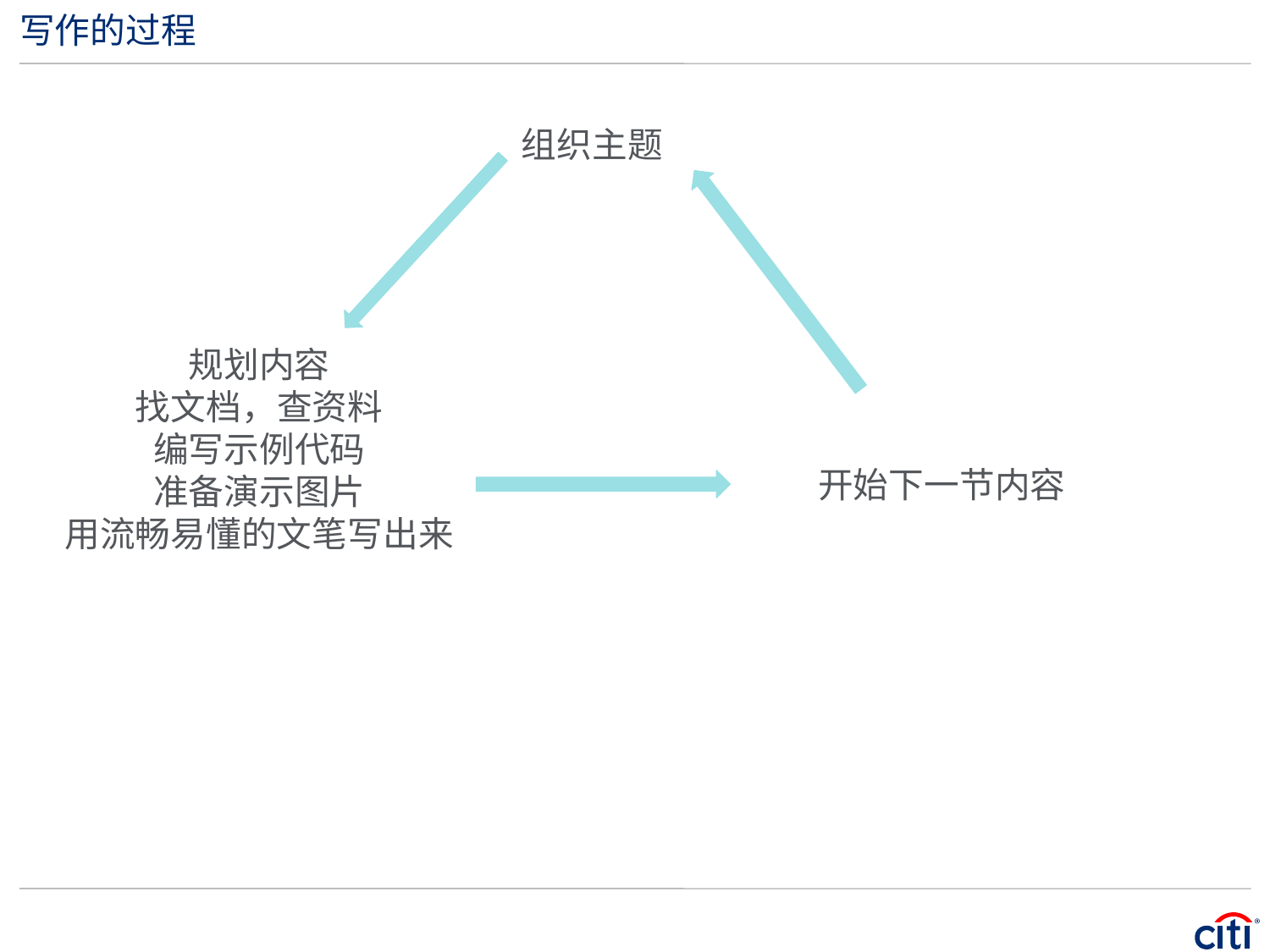

# 写作的过程
组织主题

规划内容
找文档，查资料
编写示例代码
准备演示图片
用流畅易懂的文笔写出来
开始下一节内容